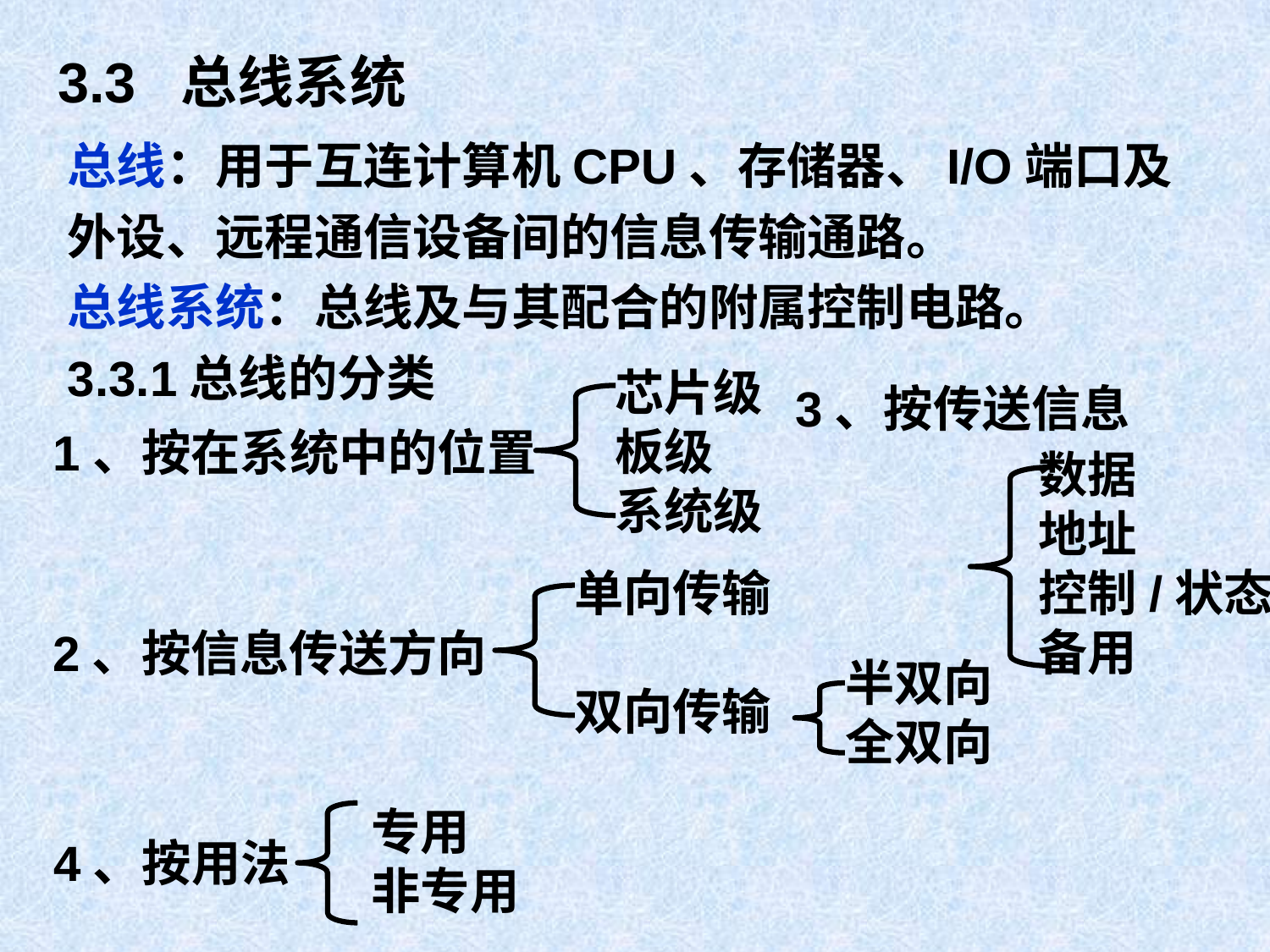

# 3.3  总线系统
总线：用于互连计算机CPU、存储器、I/O端口及外设、远程通信设备间的信息传输通路。
总线系统：总线及与其配合的附属控制电路。
3.3.1总线的分类

芯片级
板级
系统级

3、按传送信息
1、按在系统中的位置
数据
地址
控制/状态
备用

单向传输

双向传输

2、按信息传送方向
半双向
全双向

专用
非专用

4、按用法